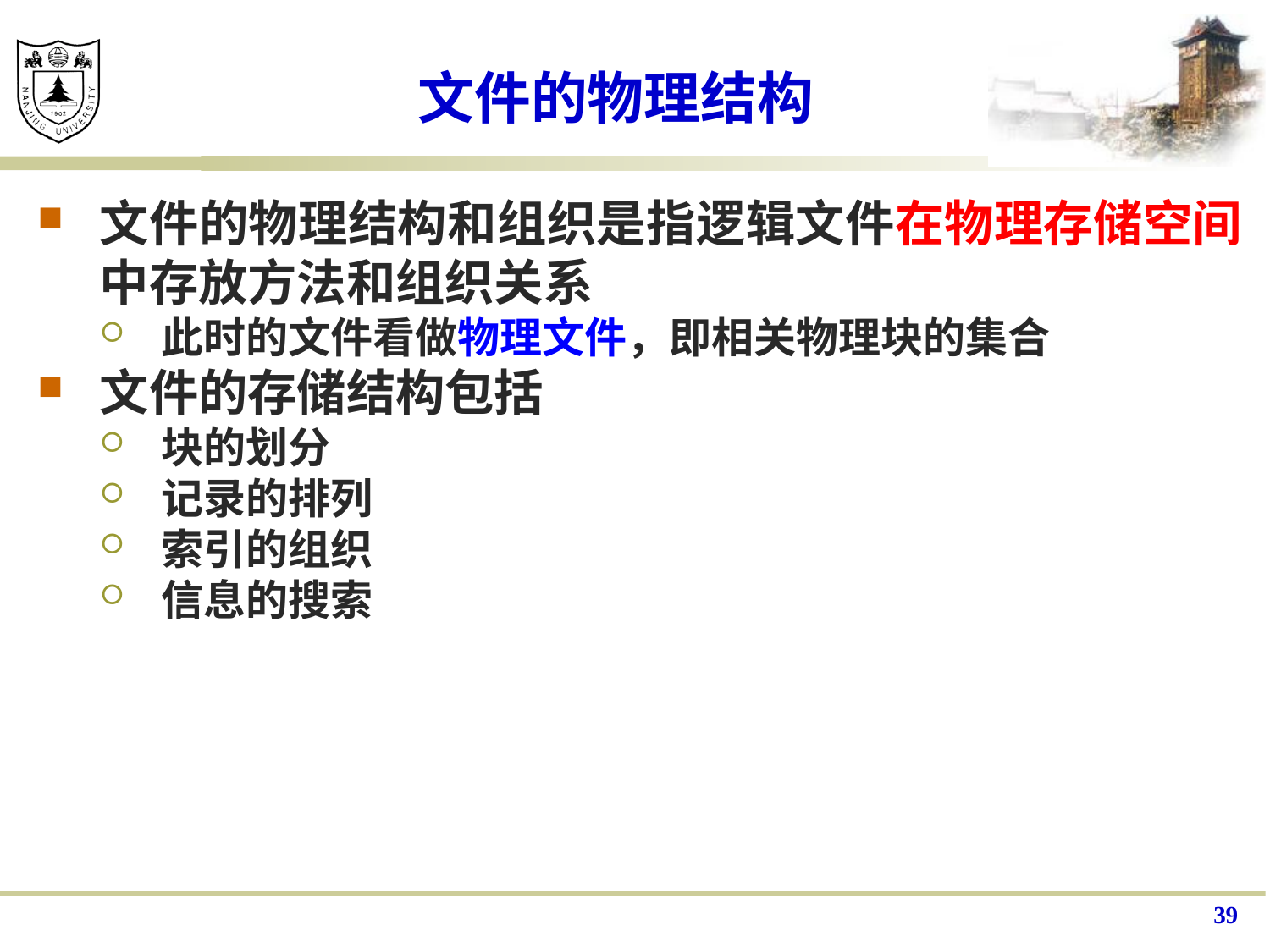

# 文件的物理结构
文件的物理结构和组织是指逻辑文件在物理存储空间中存放方法和组织关系
此时的文件看做物理文件，即相关物理块的集合
文件的存储结构包括
块的划分
记录的排列
索引的组织
信息的搜索

39